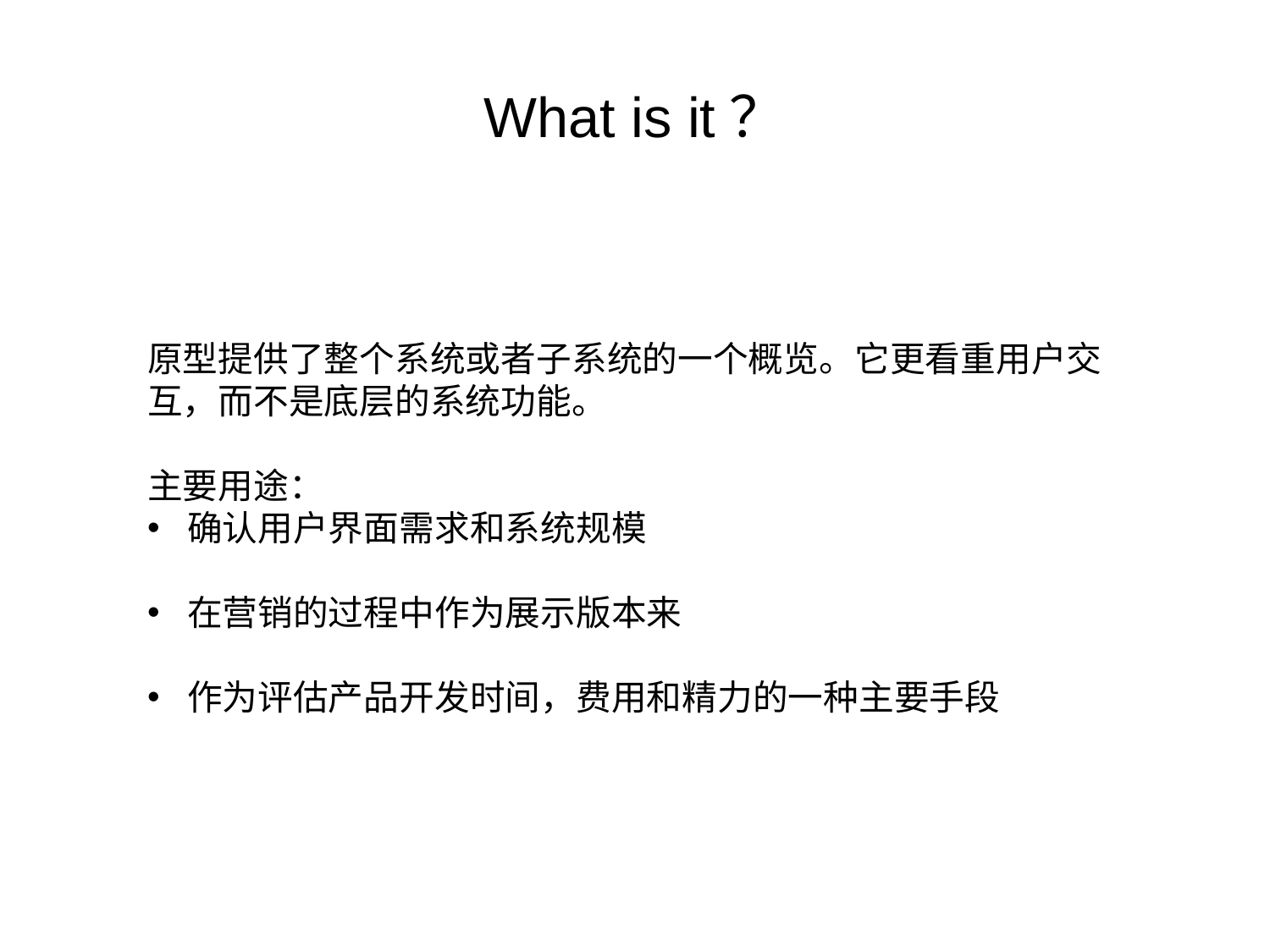

What is it？
原型提供了整个系统或者子系统的一个概览。它更看重用户交互，而不是底层的系统功能。

主要用途：
确认用户界面需求和系统规模

在营销的过程中作为展示版本来

作为评估产品开发时间，费用和精力的一种主要手段